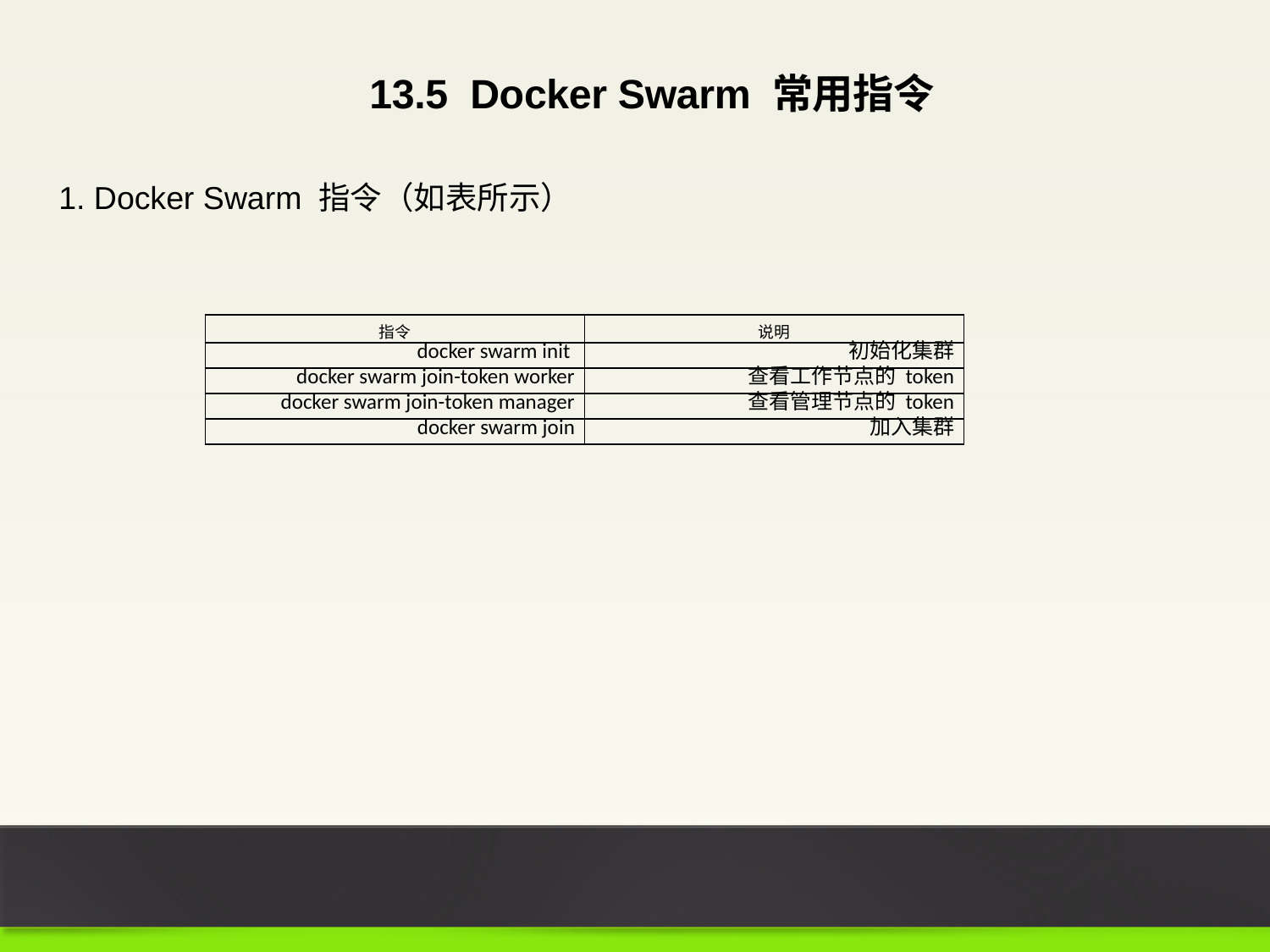

13.5  Docker Swarm 常用指令
1. Docker Swarm 指令（如表所示）
| 指令 | 说明 |
| --- | --- |
| docker swarm init | 初始化集群 |
| docker swarm join-token worker | 查看工作节点的 token |
| docker swarm join-token manager | 查看管理节点的 token |
| docker swarm join | 加入集群 |